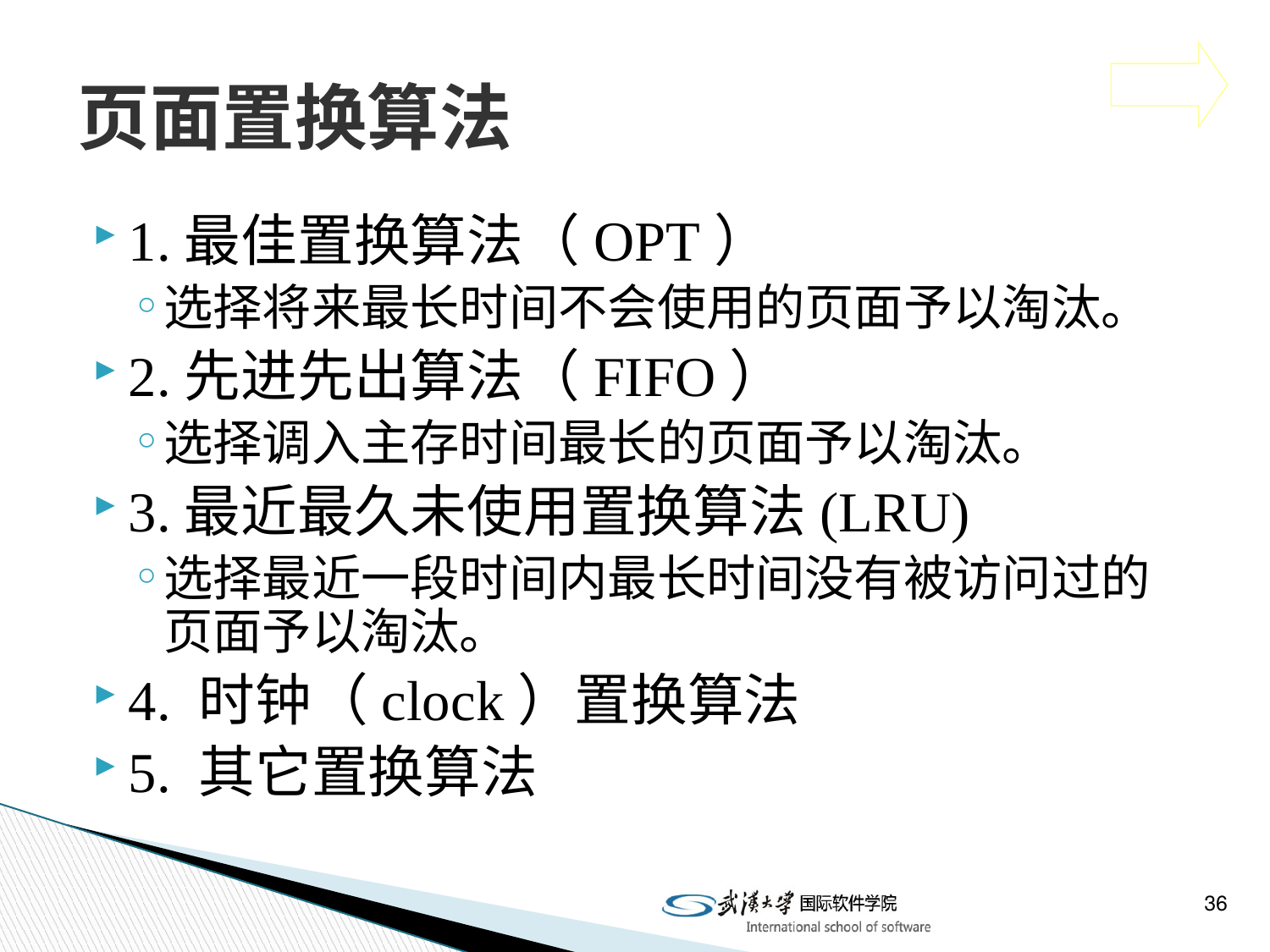

# 页面置换算法

1.最佳置换算法（OPT）
选择将来最长时间不会使用的页面予以淘汰。
2.先进先出算法（FIFO）
选择调入主存时间最长的页面予以淘汰。
3.最近最久未使用置换算法(LRU)
选择最近一段时间内最长时间没有被访问过的页面予以淘汰。
4. 时钟（clock）置换算法
5. 其它置换算法